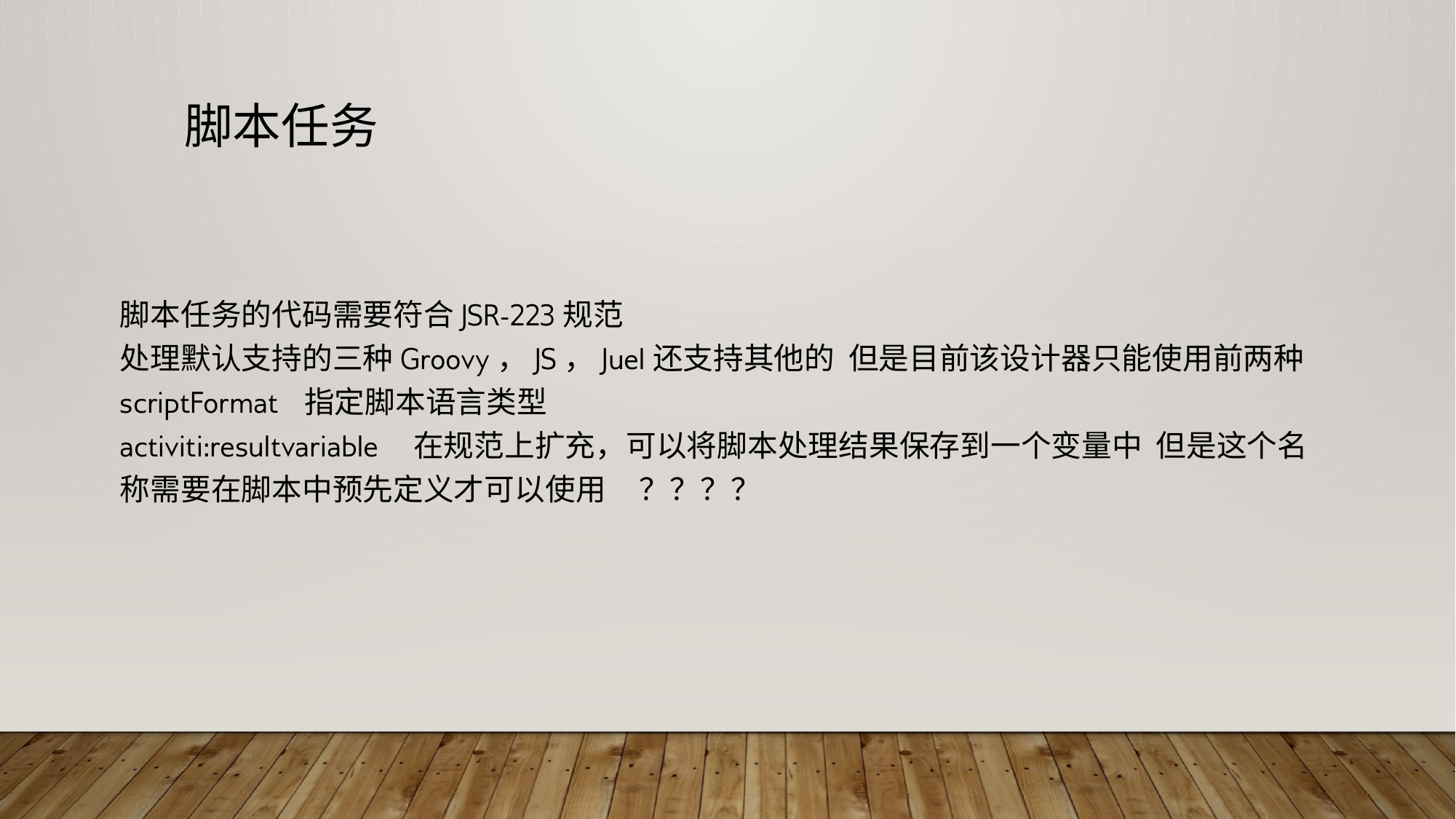

# 脚本任务
脚本任务的代码需要符合JSR-223规范
处理默认支持的三种Groovy，JS，Juel还支持其他的  但是目前该设计器只能使用前两种
scriptFormat  指定脚本语言类型
activiti:resultvariable   在规范上扩充，可以将脚本处理结果保存到一个变量中  但是这个名称需要在脚本中预先定义才可以使用     ？？？？